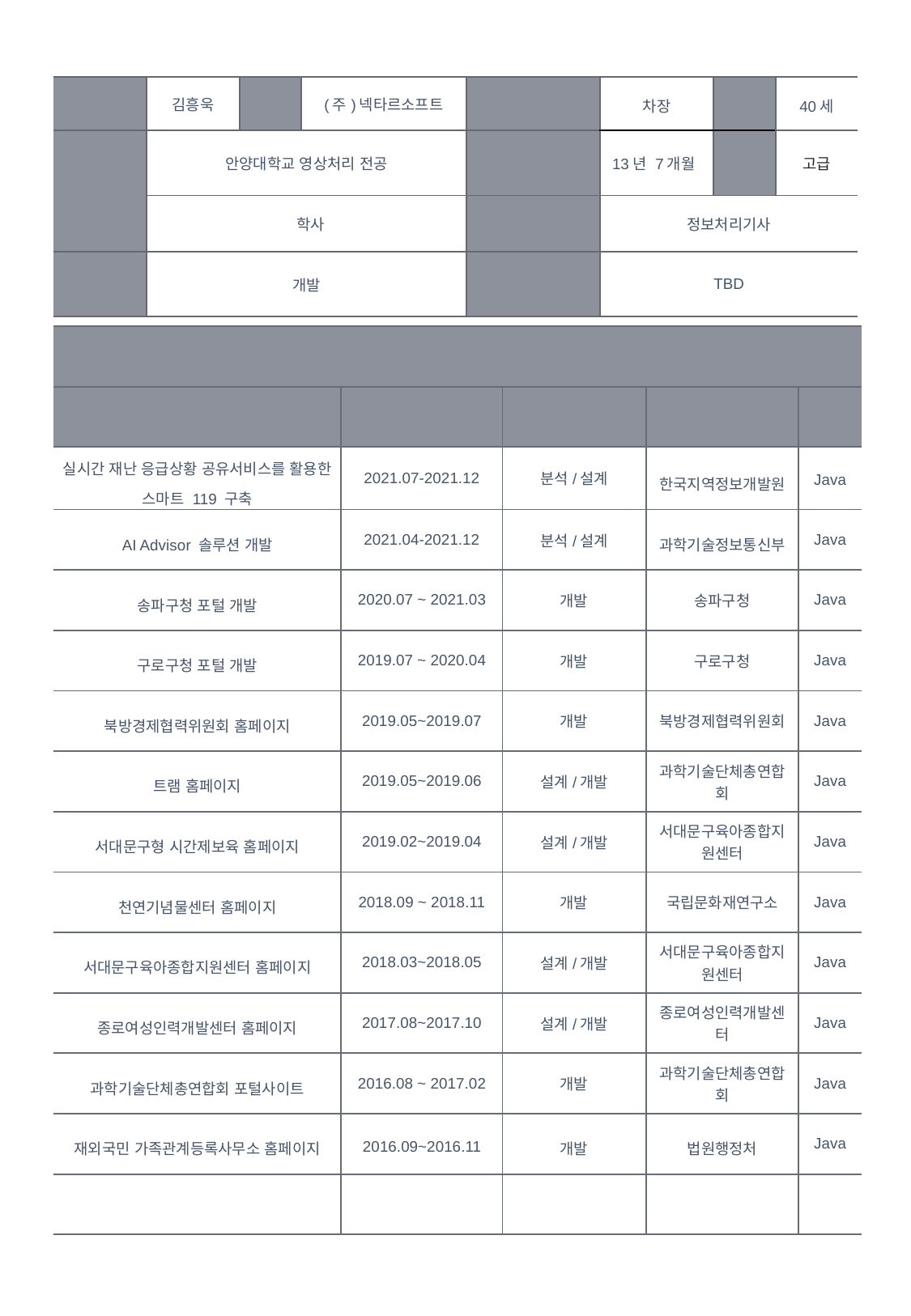

| 성명 | 김흥욱 | 소속 | (주)넥타르소프트 | 직책 | 차장 | 연령 | 40세 |
| --- | --- | --- | --- | --- | --- | --- | --- |
| 학력 | 안양대학교 영상처리 전공 |  |  | 근무 경력 | 13년 7개월 | 기술등급 | 고급 |
|  | 학사 |  |  | 자 격 증 (취 득 년 월) | 정보처리기사 |  |  |
| 사업 참여 업무 | 개발 |  |  | 목표투입공수 | TBD |  |  |
| 경력사항 |  |  |  |  |
| --- | --- | --- | --- | --- |
| 사업명 | 참여기간 (년월~년월) | 담당업무 | 발주처 | 비고 |
| 실시간 재난 응급상황 공유서비스를 활용한 스마트 119 구축 | 2021.07-2021.12 | 분석/설계 | 한국지역정보개발원 | Java |
| AI Advisor 솔루션 개발 | 2021.04-2021.12 | 분석/설계 | 과학기술정보통신부 | Java |
| 송파구청 포털 개발 | 2020.07 ~ 2021.03 | 개발 | 송파구청 | Java |
| 구로구청 포털 개발 | 2019.07 ~ 2020.04 | 개발 | 구로구청 | Java |
| 북방경제협력위원회 홈페이지 | 2019.05~2019.07 | 개발 | 북방경제협력위원회 | Java |
| 트램 홈페이지 | 2019.05~2019.06 | 설계/개발 | 과학기술단체총연합회 | Java |
| 서대문구형 시간제보육 홈페이지 | 2019.02~2019.04 | 설계/개발 | 서대문구육아종합지원센터 | Java |
| 천연기념물센터 홈페이지 | 2018.09 ~ 2018.11 | 개발 | 국립문화재연구소 | Java |
| 서대문구육아종합지원센터 홈페이지 | 2018.03~2018.05 | 설계/개발 | 서대문구육아종합지원센터 | Java |
| 종로여성인력개발센터 홈페이지 | 2017.08~2017.10 | 설계/개발 | 종로여성인력개발센터 | Java |
| 과학기술단체총연합회 포털사이트 | 2016.08 ~ 2017.02 | 개발 | 과학기술단체총연합회 | Java |
| 재외국민 가족관계등록사무소 홈페이지 | 2016.09~2016.11 | 개발 | 법원행정처 | Java |
|  |  |  |  |  |